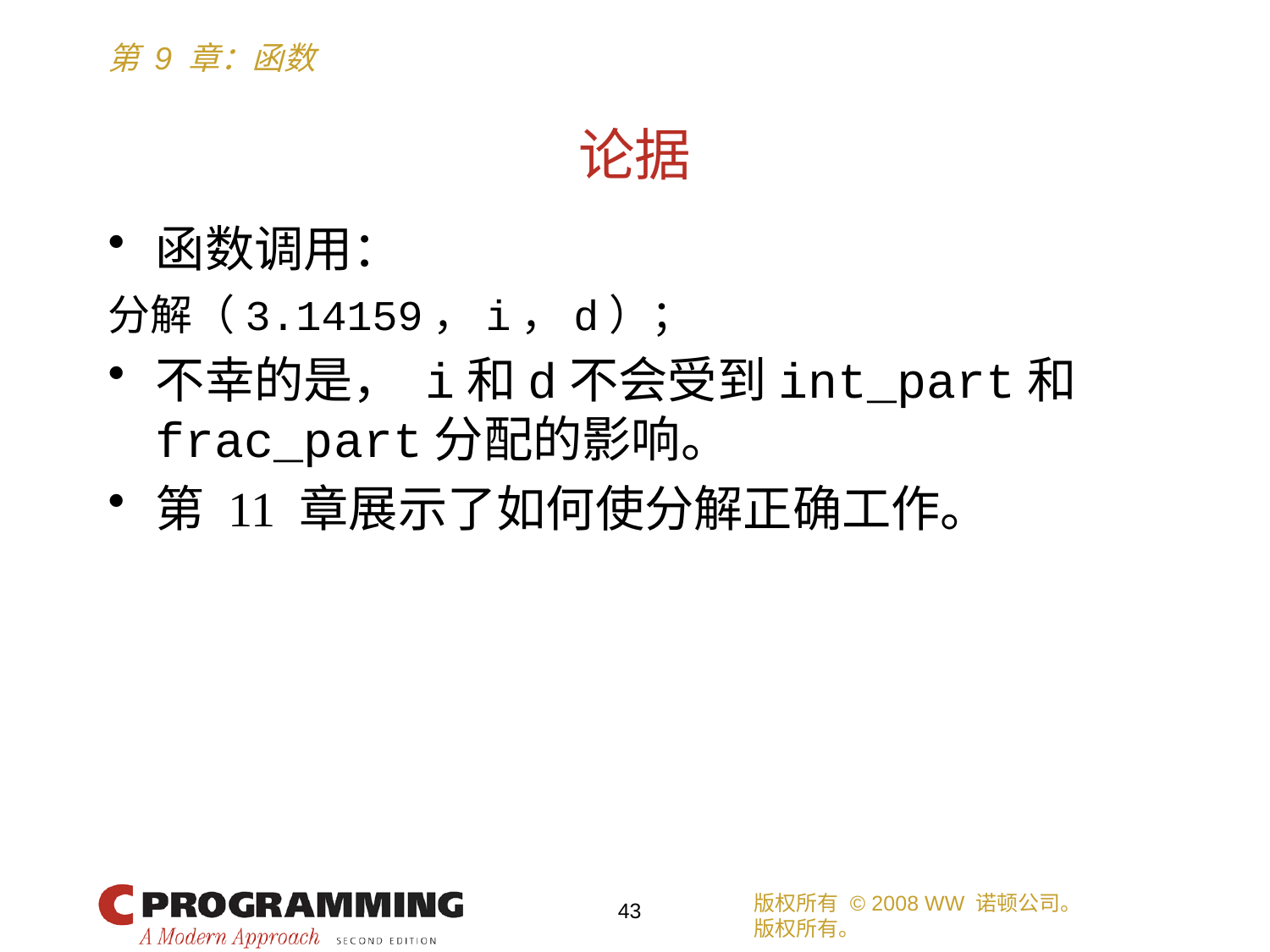

# 论据
函数调用：
分解（3.14159，i，d）；
不幸的是， i和d不会受到int_part和frac_part分配的影响。
第 11 章展示了如何使分解正确工作。
版权所有 © 2008 WW 诺顿公司。
版权所有。
43